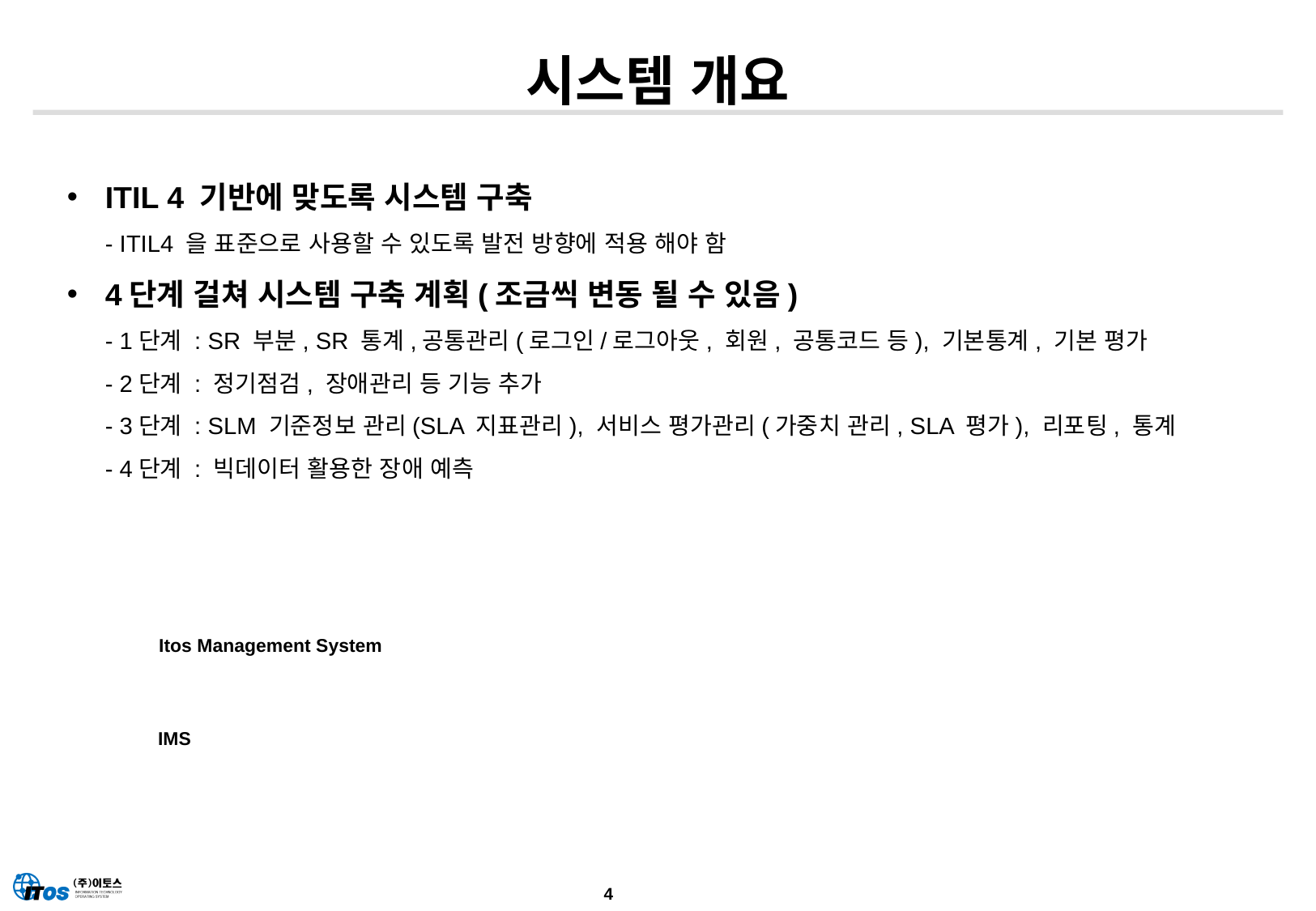

# 시스템 개요
ITIL 4 기반에 맞도록 시스템 구축
- ITIL4 을 표준으로 사용할 수 있도록 발전 방향에 적용 해야 함
4단계 걸쳐 시스템 구축 계획(조금씩 변동 될 수 있음)
- 1단계 : SR 부분, SR 통계,공통관리(로그인/로그아웃, 회원, 공통코드 등), 기본통계, 기본 평가
- 2단계 : 정기점검, 장애관리 등 기능 추가
- 3단계 : SLM 기준정보 관리(SLA 지표관리), 서비스 평가관리(가중치 관리, SLA 평가), 리포팅, 통계
- 4단계 : 빅데이터 활용한 장애 예측
Itos Management System
IMS